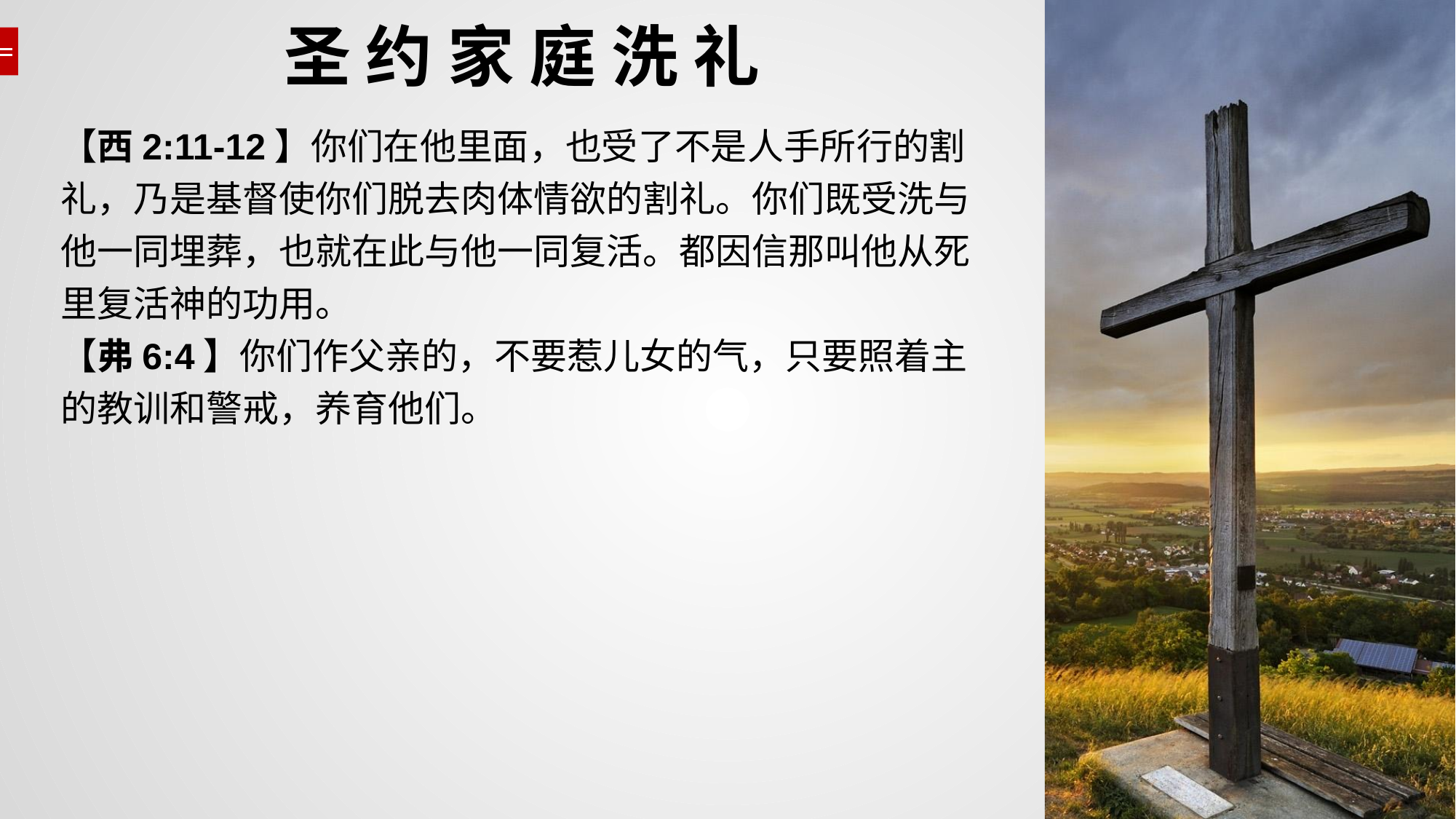

圣约家庭洗礼
【西2:11-12】你们在他里面，也受了不是人手所行的割礼，乃是基督使你们脱去肉体情欲的割礼。你们既受洗与他一同埋葬，也就在此与他一同复活。都因信那叫他从死里复活神的功用。
【弗6:4】你们作父亲的，不要惹儿女的气，只要照着主的教训和警戒，养育他们。